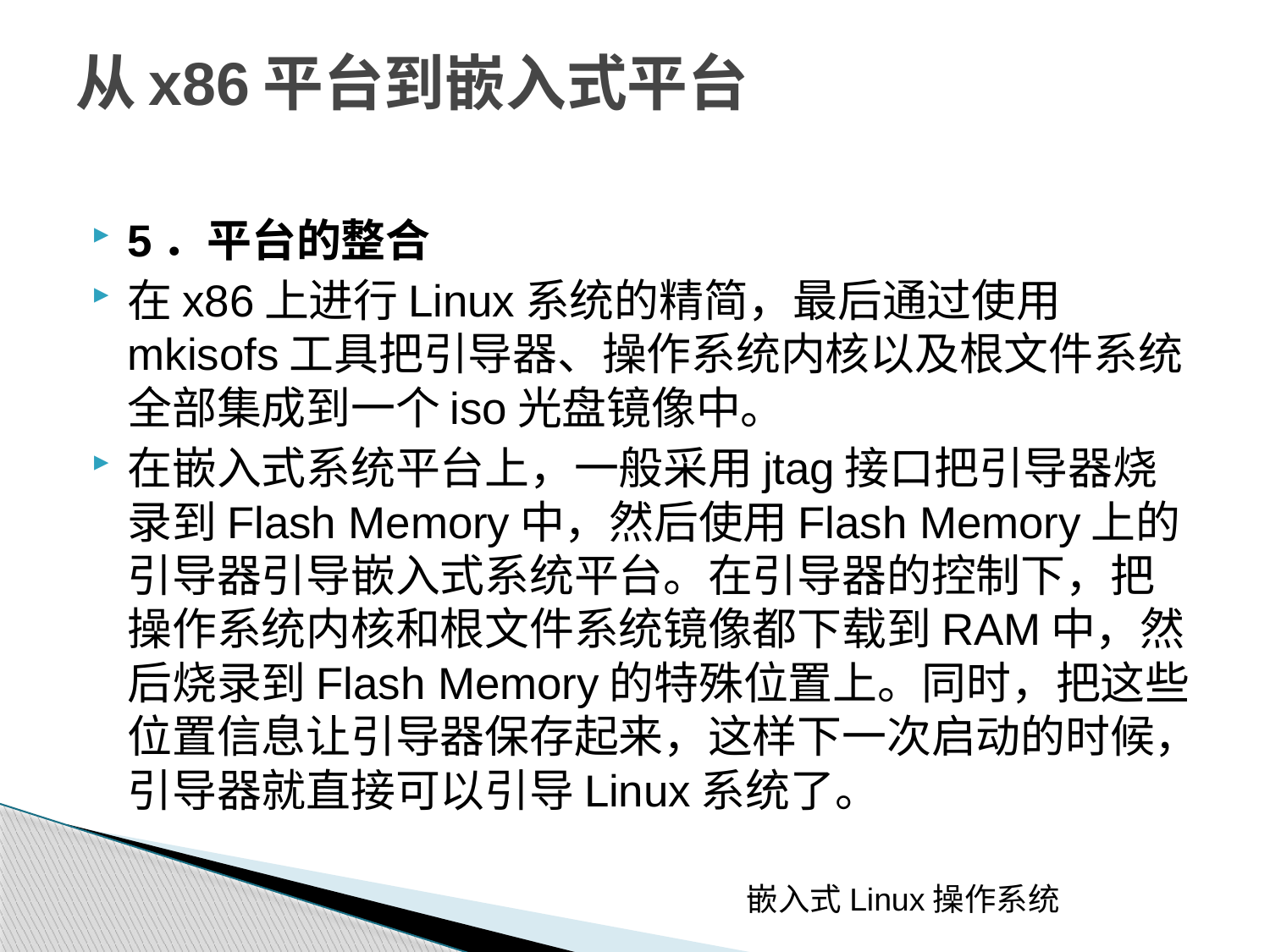

# 从x86平台到嵌入式平台
5．平台的整合
在x86上进行Linux系统的精简，最后通过使用mkisofs工具把引导器、操作系统内核以及根文件系统全部集成到一个iso光盘镜像中。
在嵌入式系统平台上，一般采用jtag接口把引导器烧录到Flash Memory中，然后使用Flash Memory上的引导器引导嵌入式系统平台。在引导器的控制下，把操作系统内核和根文件系统镜像都下载到RAM中，然后烧录到Flash Memory的特殊位置上。同时，把这些位置信息让引导器保存起来，这样下一次启动的时候，引导器就直接可以引导Linux系统了。

嵌入式Linux操作系统